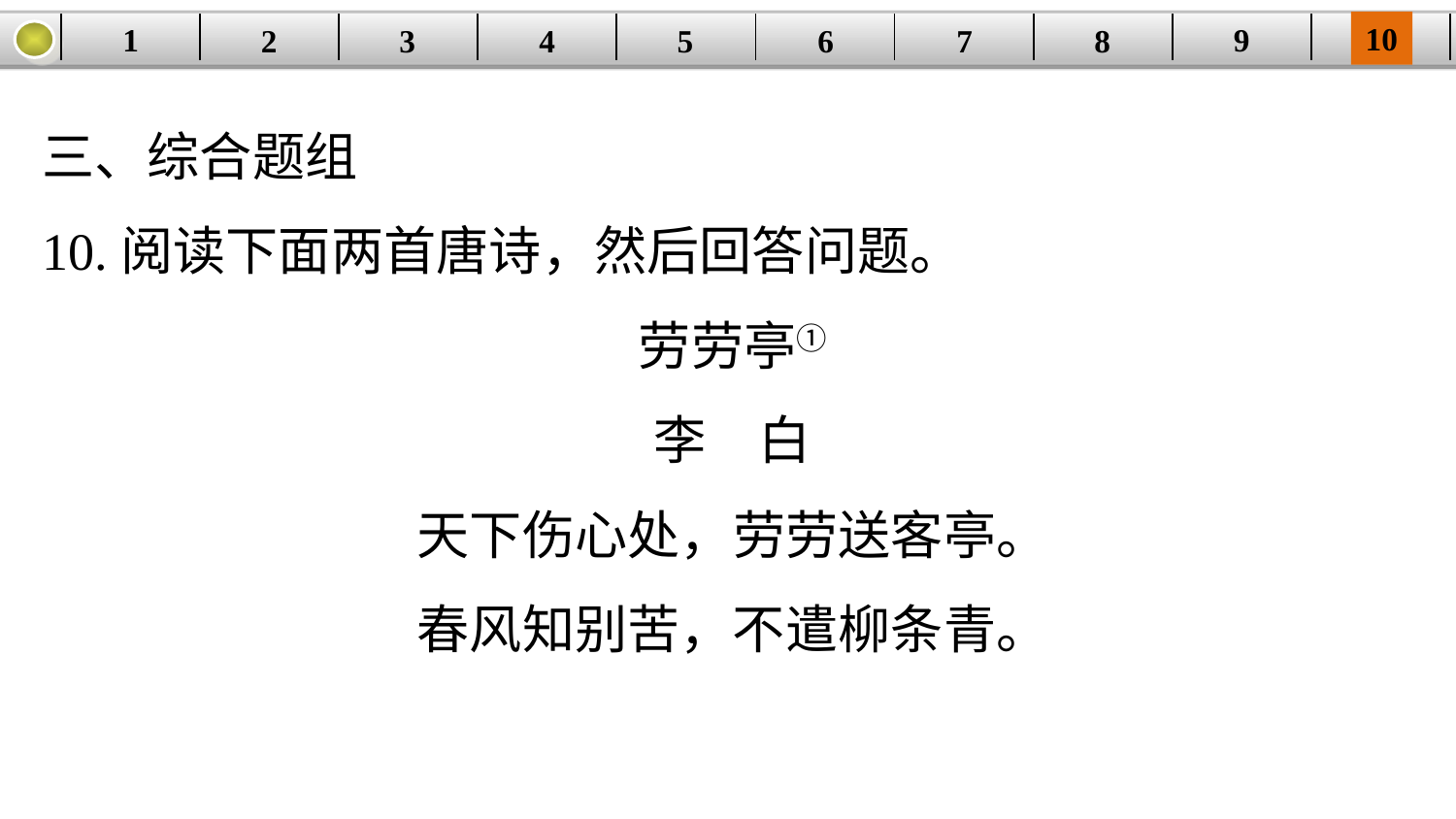

10

9
1
3
4
5
6
8
2
|  |  |  |  |  |  |  |  |  |  |
| --- | --- | --- | --- | --- | --- | --- | --- | --- | --- |
7

三、综合题组
10.阅读下面两首唐诗，然后回答问题。
劳劳亭①
李　白
天下伤心处，劳劳送客亭。
春风知别苦，不遣柳条青。